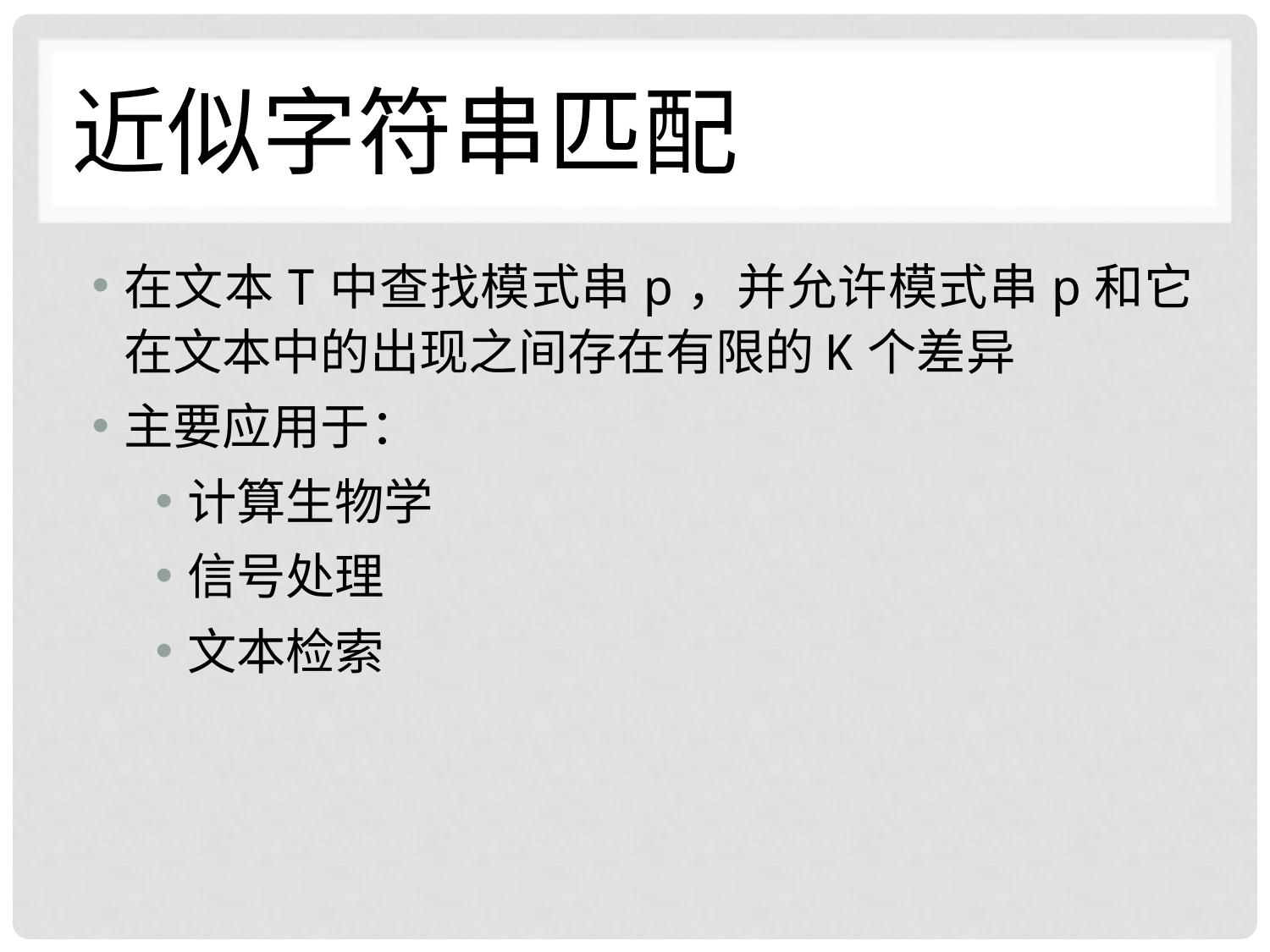

# 近似字符串匹配
在文本T中查找模式串p，并允许模式串p和它在文本中的出现之间存在有限的K个差异
主要应用于：
计算生物学
信号处理
文本检索